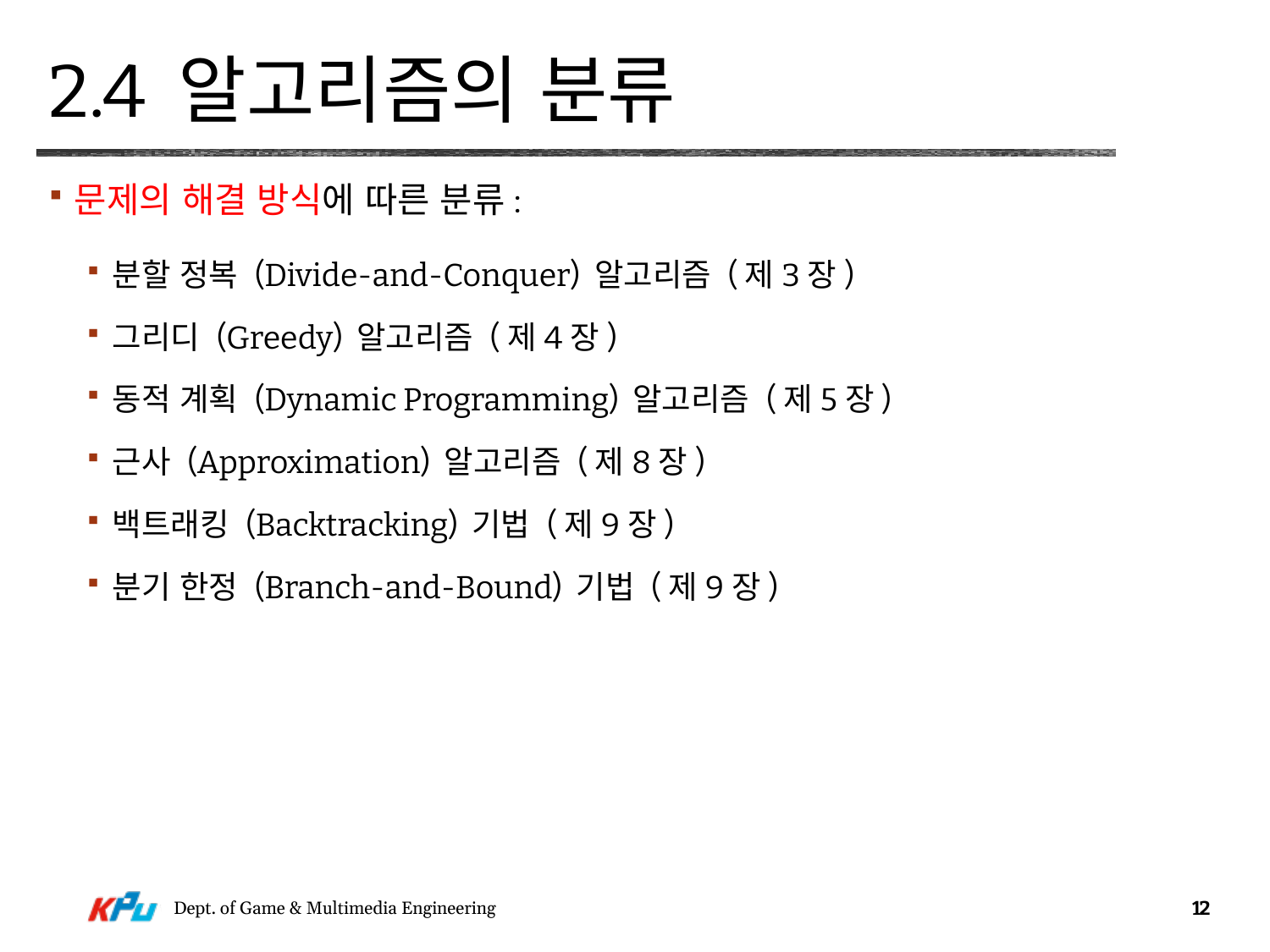

# 2.4 알고리즘의 분류
문제의 해결 방식에 따른 분류:
분할 정복 (Divide-and-Conquer) 알고리즘 (제3장)
그리디 (Greedy) 알고리즘 (제4장)
동적 계획 (Dynamic Programming) 알고리즘 (제5장)
근사 (Approximation) 알고리즘 (제8장)
백트래킹 (Backtracking) 기법 (제9장)
분기 한정 (Branch-and-Bound) 기법 (제9장)

Dept. of Game & Multimedia Engineering
12